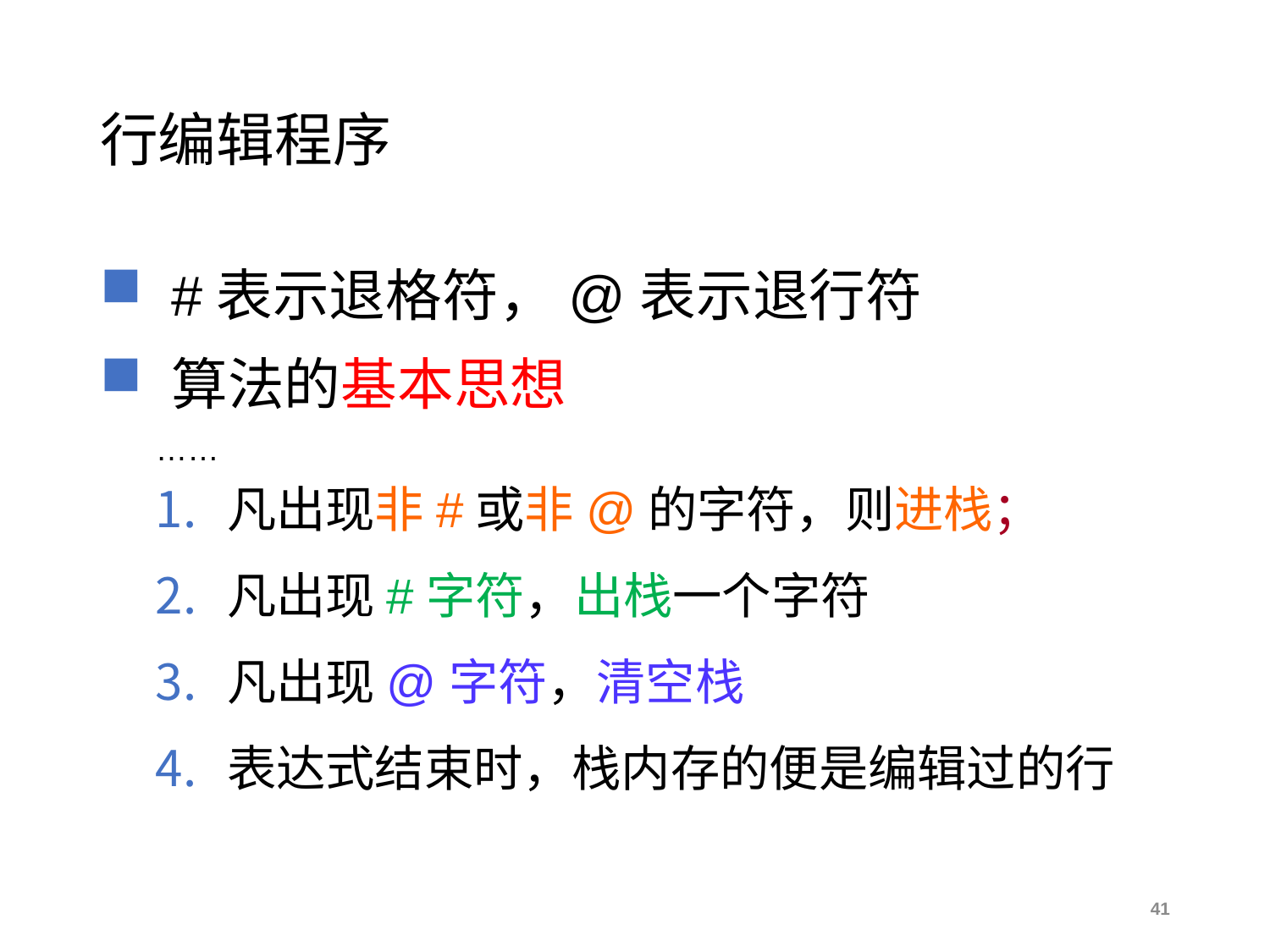

# 行编辑程序
#表示退格符，@表示退行符
算法的基本思想
……
凡出现非#或非@的字符，则进栈；
凡出现#字符，出栈一个字符
凡出现@字符，清空栈
表达式结束时，栈内存的便是编辑过的行
41